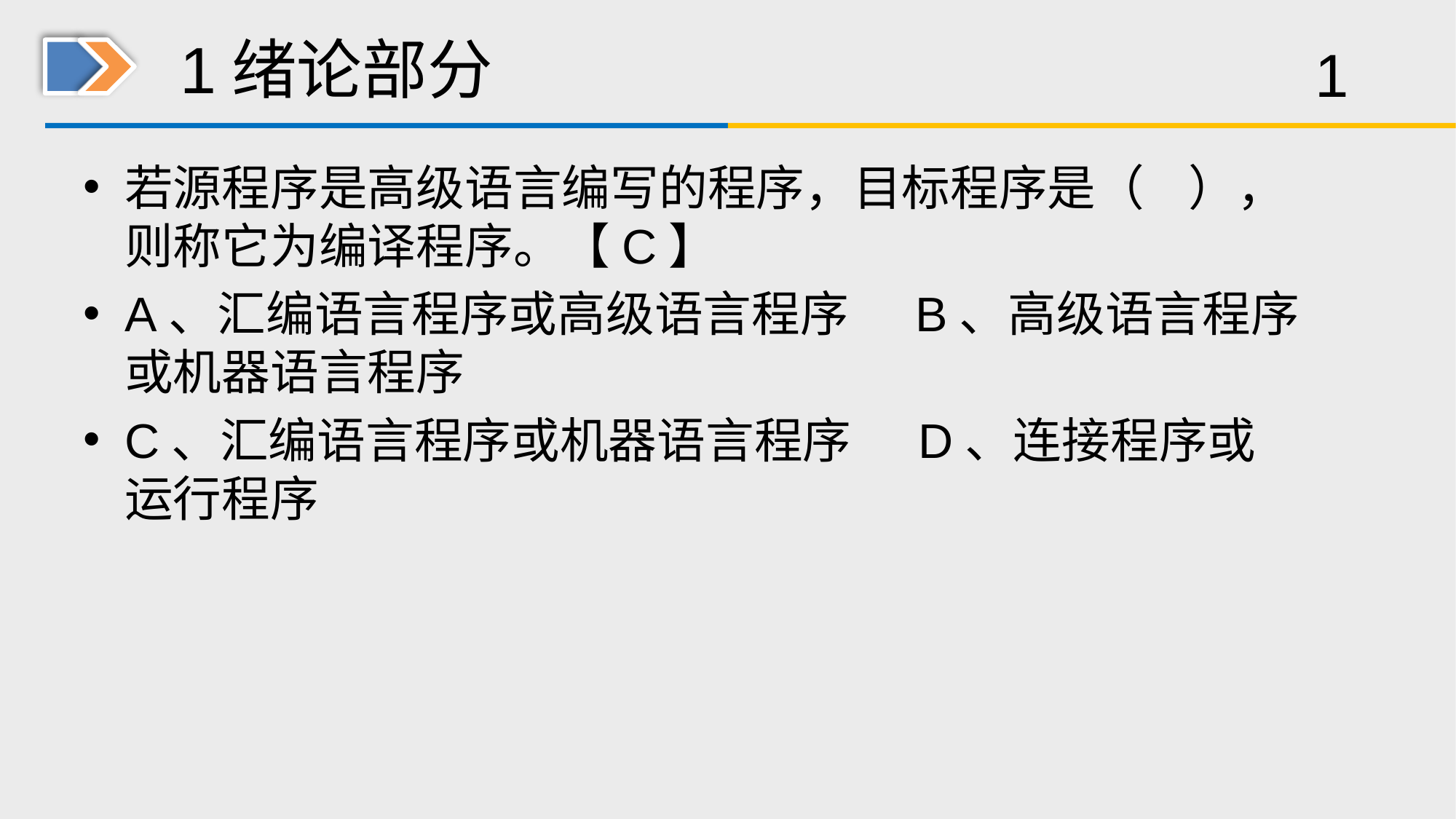

# 1绪论部分
1
若源程序是高级语言编写的程序，目标程序是（    ），则称它为编译程序。【C】
A、汇编语言程序或高级语言程序     B、高级语言程序或机器语言程序
C、汇编语言程序或机器语言程序     D、连接程序或运行程序